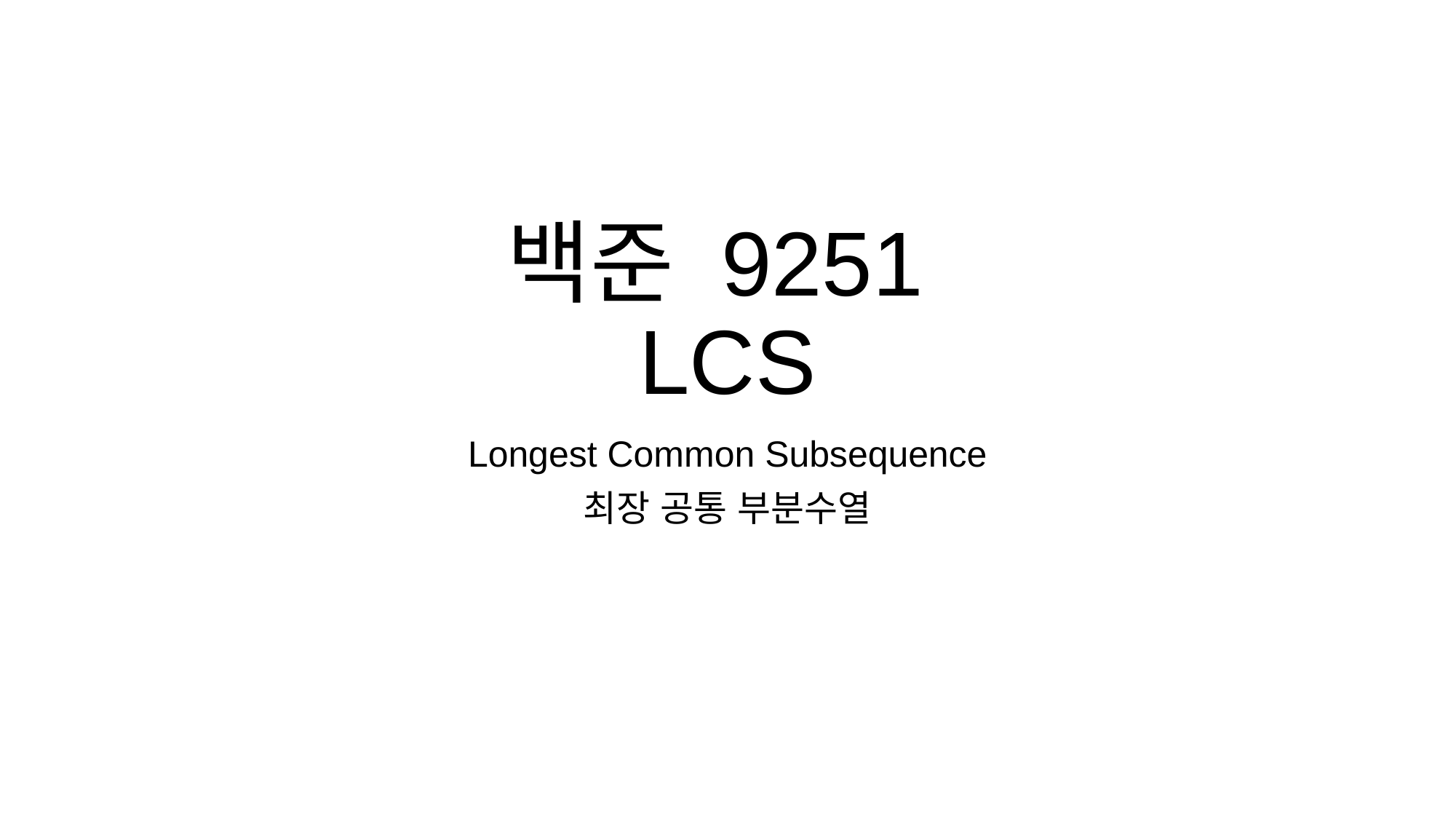

# 백준 9251 LCS
Longest Common Subsequence
최장 공통 부분수열